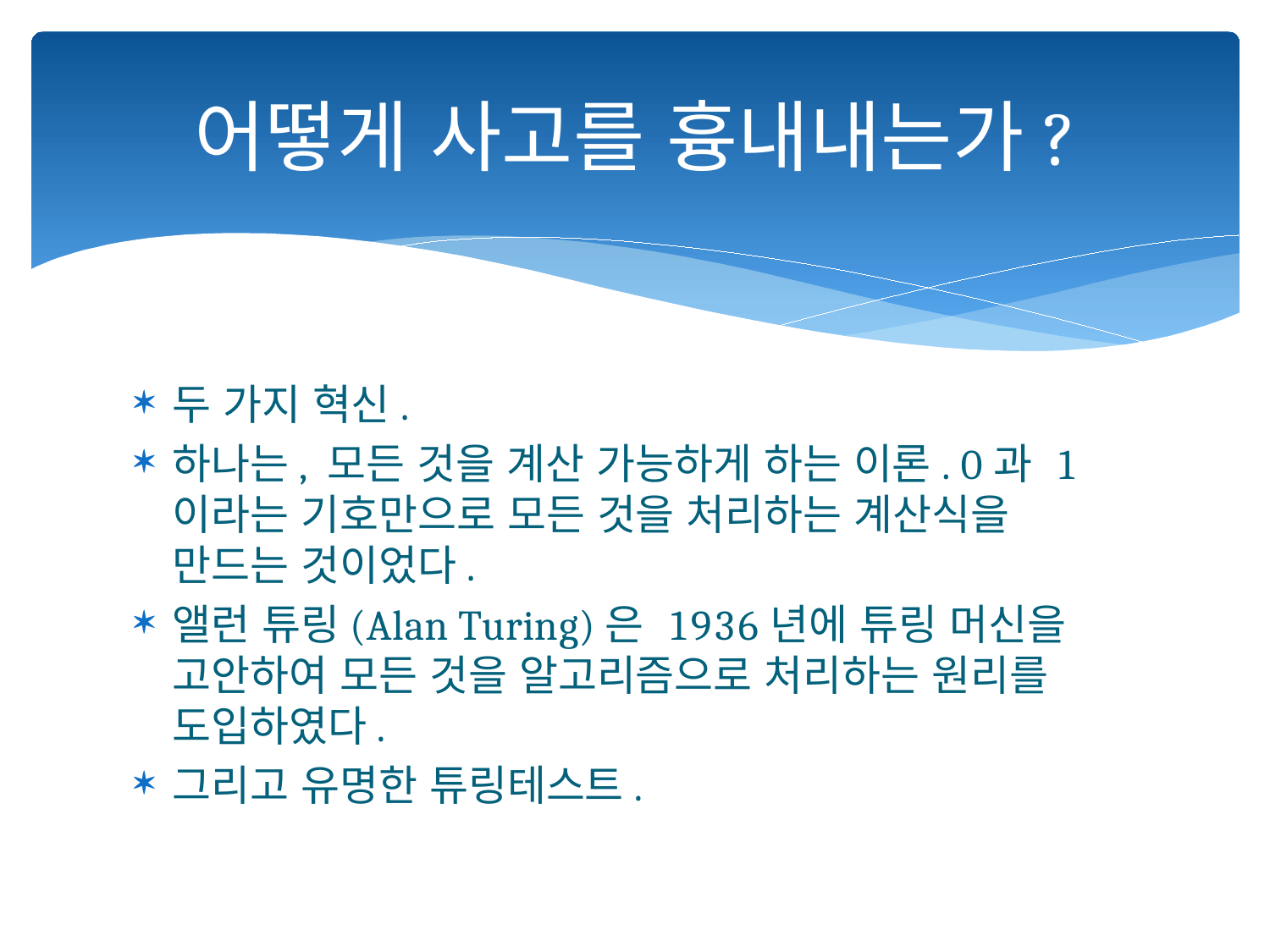

# 어떻게 사고를 흉내내는가?
두 가지 혁신.
하나는, 모든 것을 계산 가능하게 하는 이론. 0과 1이라는 기호만으로 모든 것을 처리하는 계산식을 만드는 것이었다.
앨런 튜링(Alan Turing)은 1936년에 튜링 머신을 고안하여 모든 것을 알고리즘으로 처리하는 원리를 도입하였다.
그리고 유명한 튜링테스트.